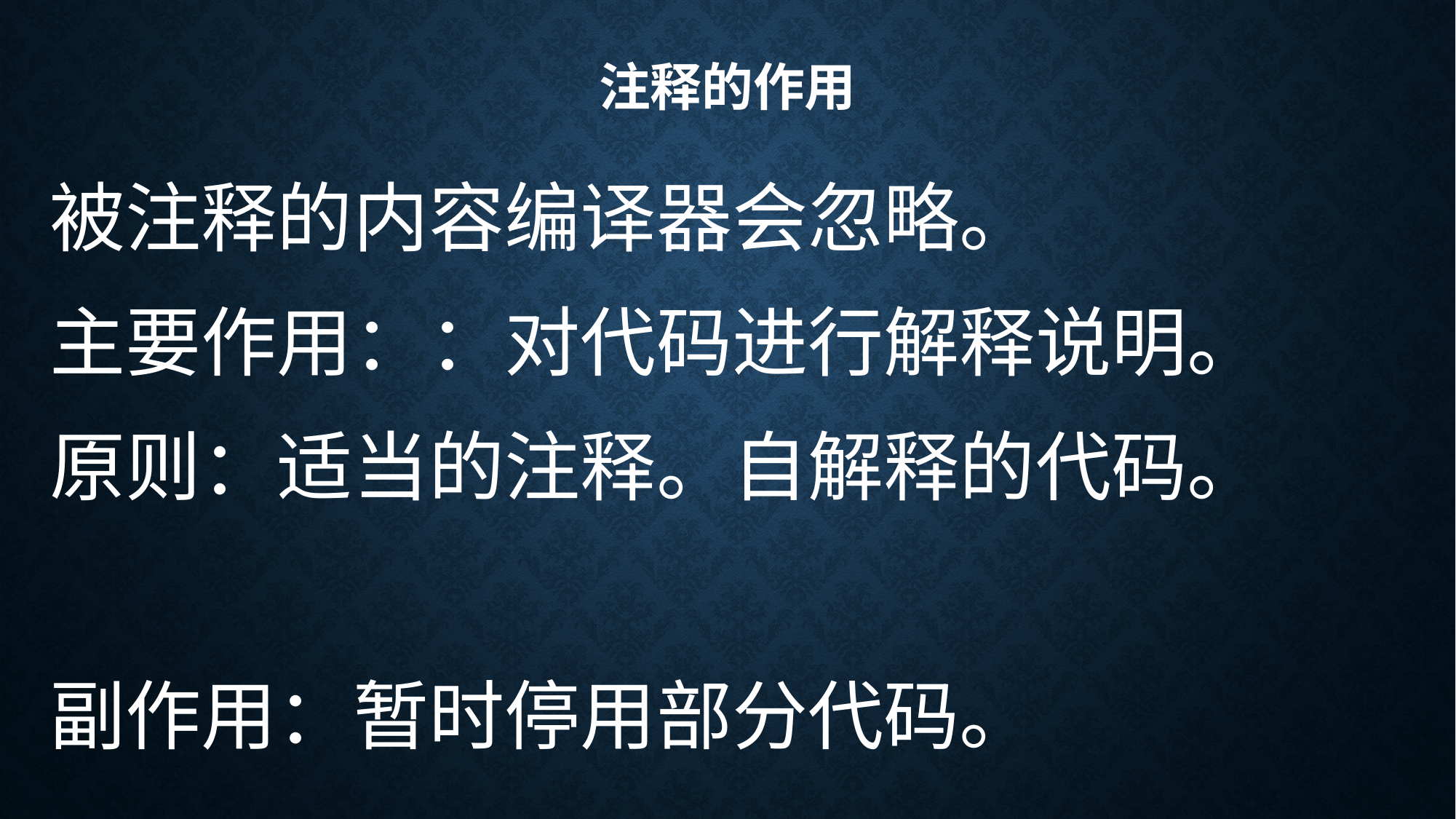

# 注释的作用
被注释的内容编译器会忽略。
主要作用：：对代码进行解释说明。
原则：适当的注释。自解释的代码。

副作用：暂时停用部分代码。